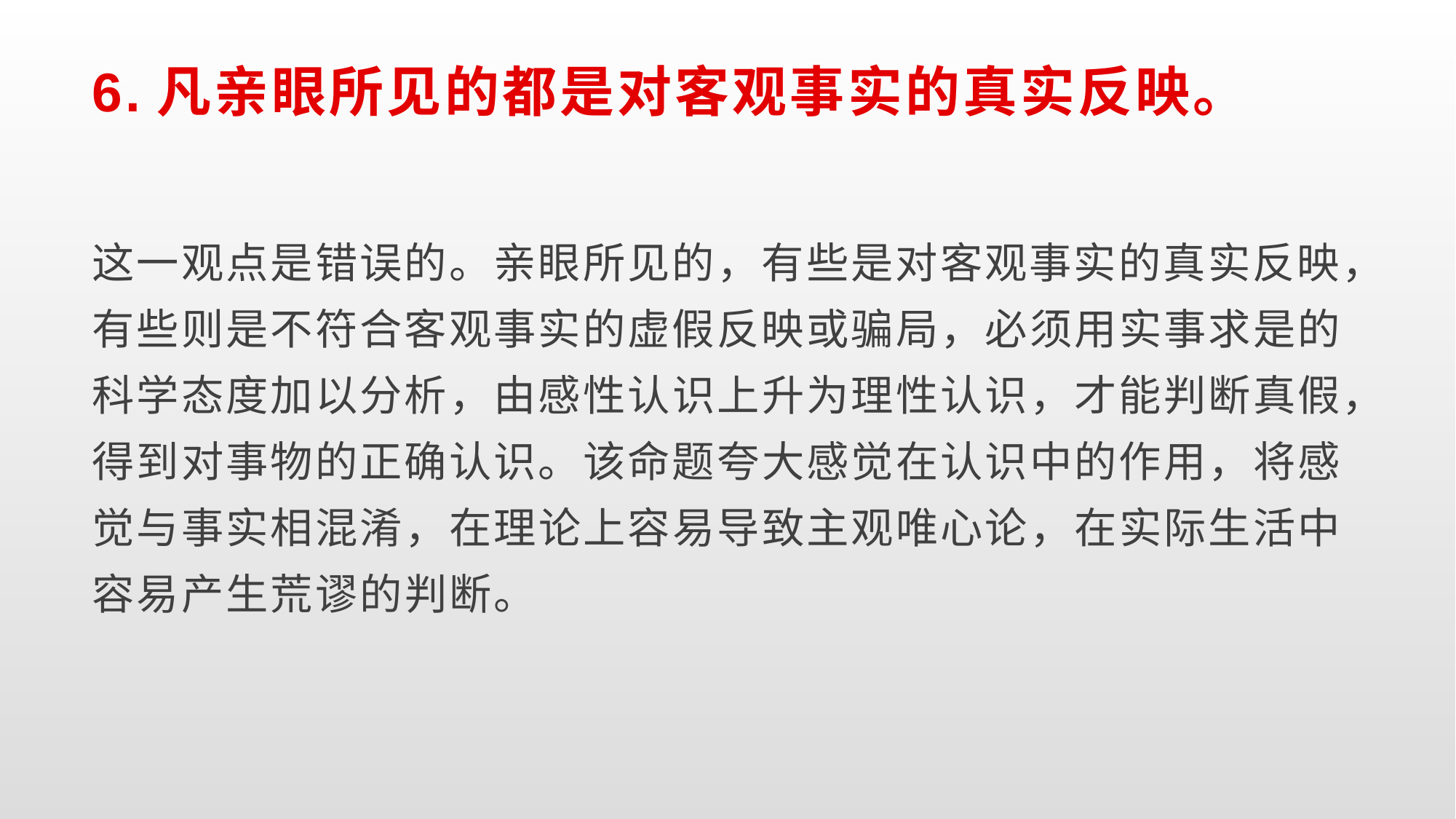

# 6.凡亲眼所见的都是对客观事实的真实反映。

这一观点是错误的。亲眼所见的，有些是对客观事实的真实反映，有些则是不符合客观事实的虚假反映或骗局，必须用实事求是的科学态度加以分析，由感性认识上升为理性认识，才能判断真假，得到对事物的正确认识。该命题夸大感觉在认识中的作用，将感觉与事实相混淆，在理论上容易导致主观唯心论，在实际生活中容易产生荒谬的判断。